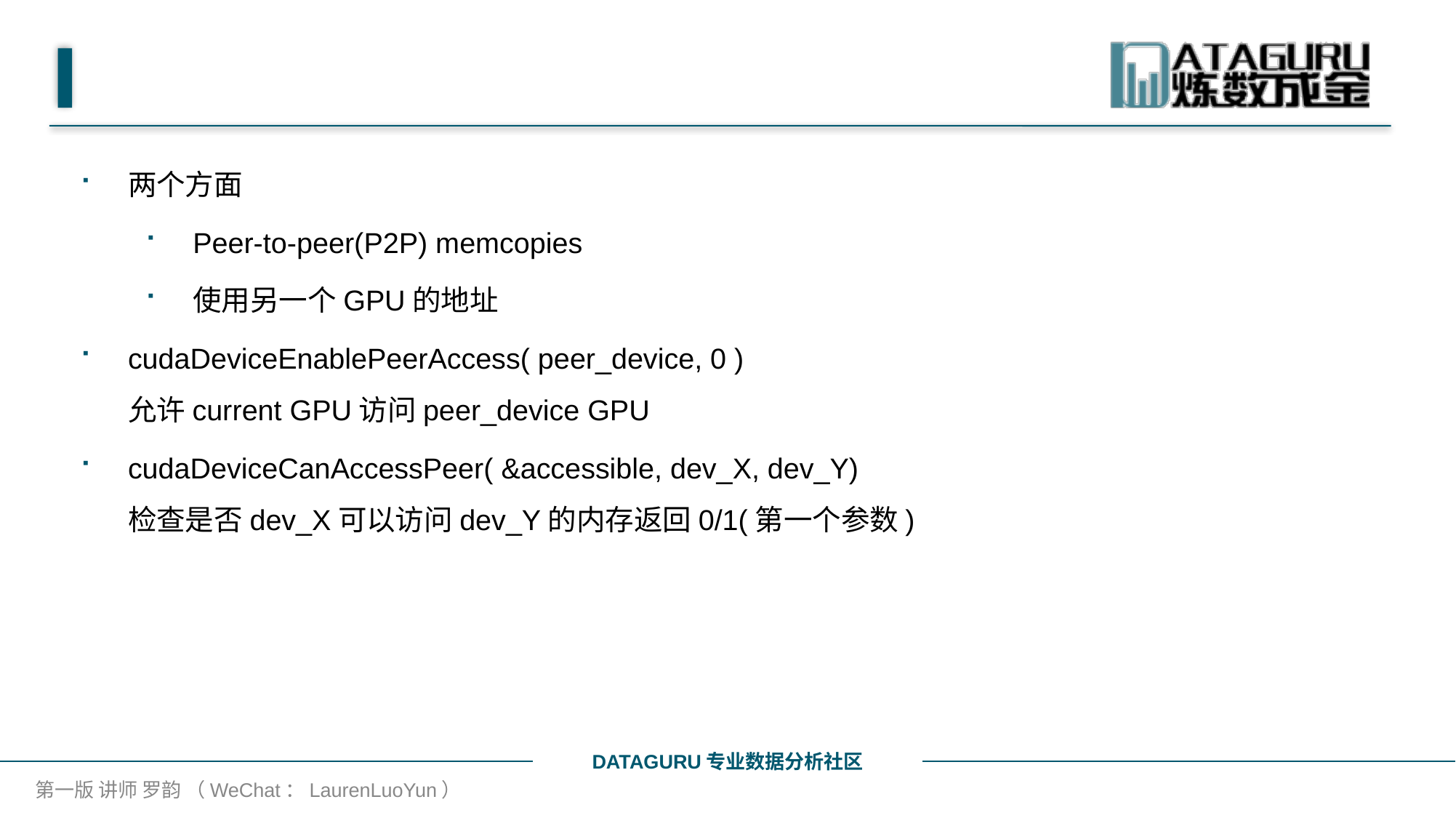

#
两个方面
Peer-to-peer(P2P) memcopies
使用另一个GPU的地址
cudaDeviceEnablePeerAccess( peer_device, 0 )
允许current GPU访问peer_device GPU
cudaDeviceCanAccessPeer( &accessible, dev_X, dev_Y)
检查是否dev_X可以访问dev_Y的内存返回0/1(第一个参数)